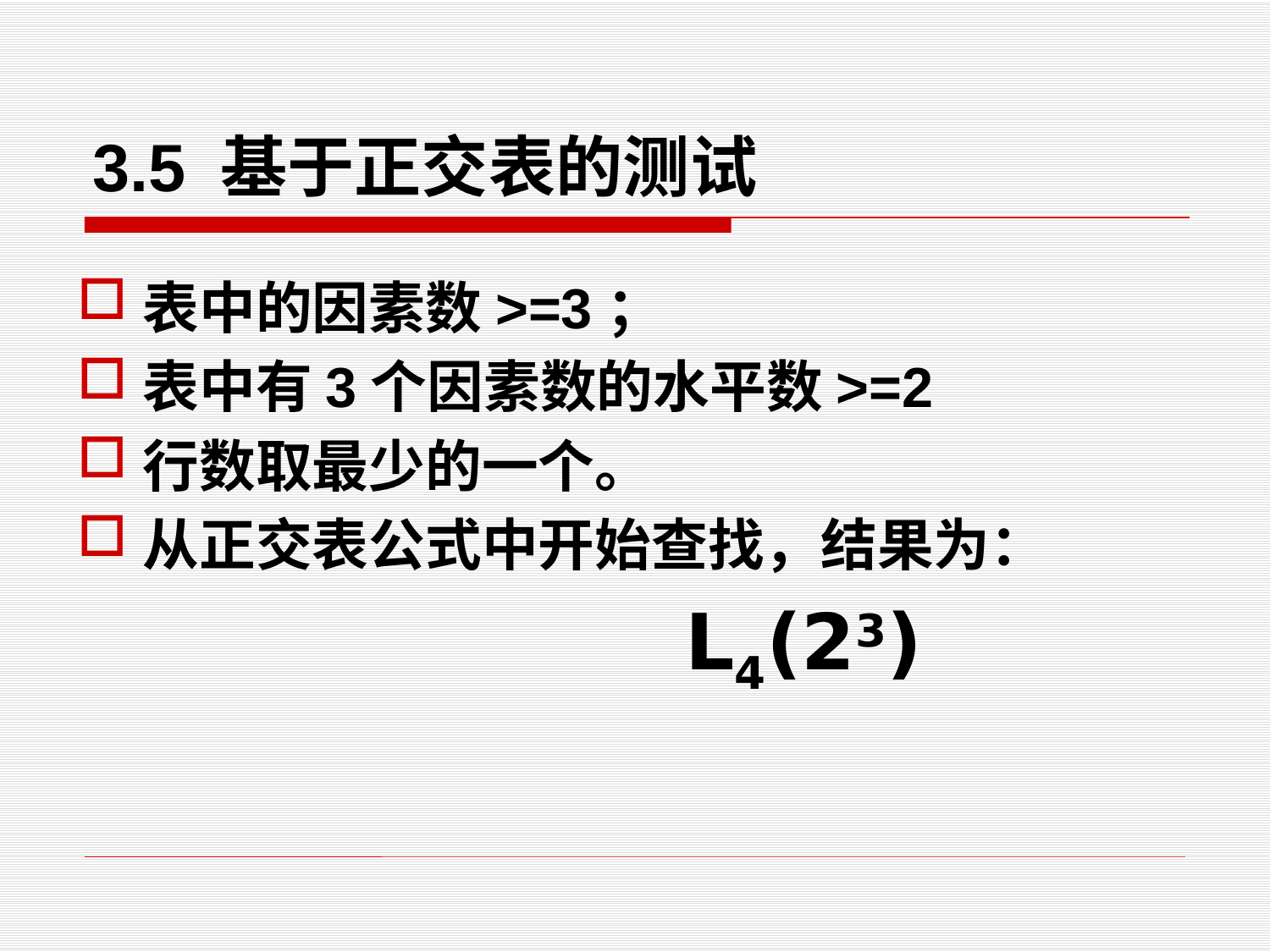

3.5 基于正交表的测试
表中的因素数>=3；
表中有3个因素数的水平数>=2
行数取最少的一个。
从正交表公式中开始查找，结果为：
                                 L4(23)